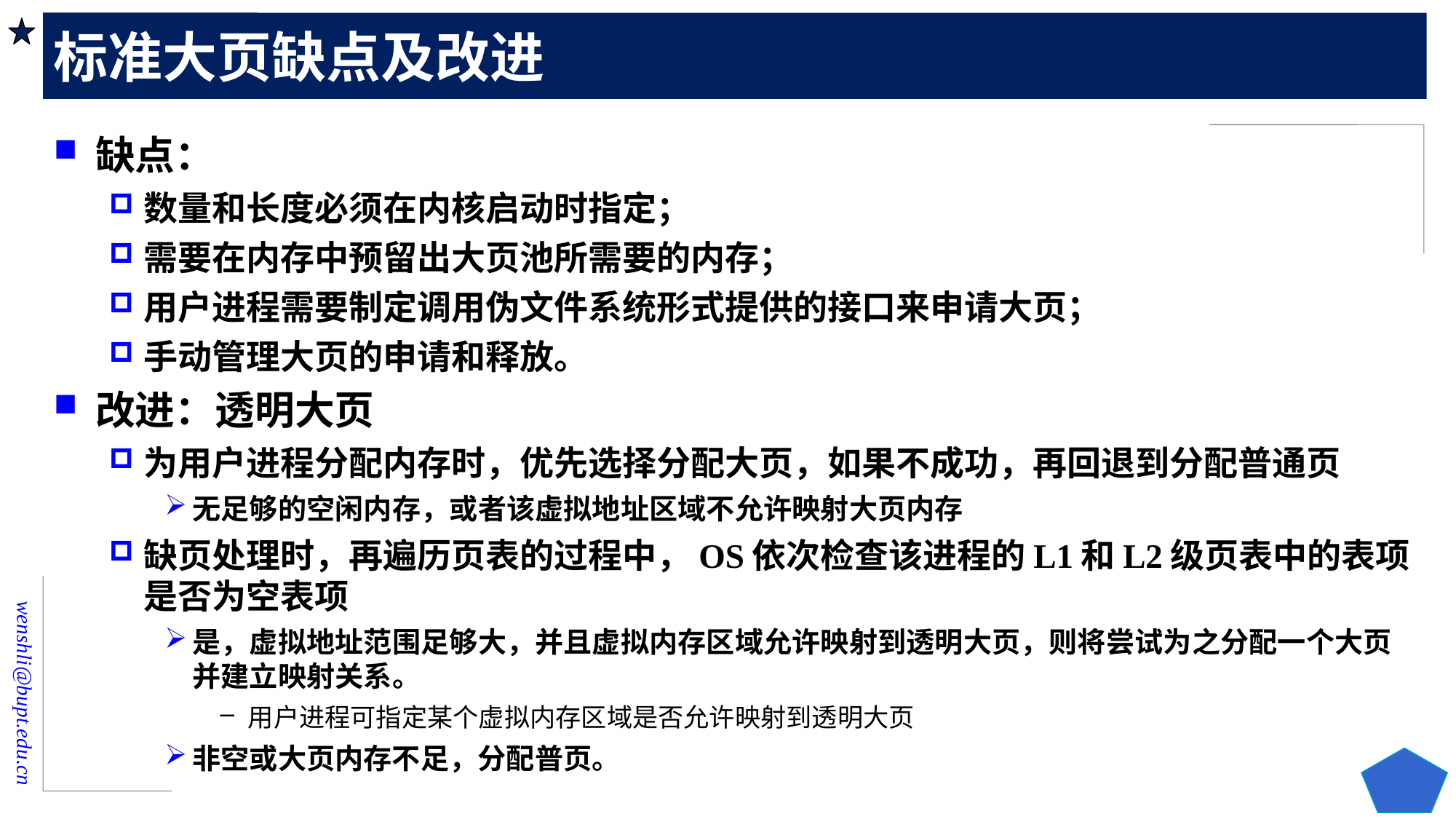

# 标准大页缺点及改进
缺点：
数量和长度必须在内核启动时指定；
需要在内存中预留出大页池所需要的内存；
用户进程需要制定调用伪文件系统形式提供的接口来申请大页；
手动管理大页的申请和释放。
改进：透明大页
为用户进程分配内存时，优先选择分配大页，如果不成功，再回退到分配普通页
无足够的空闲内存，或者该虚拟地址区域不允许映射大页内存
缺页处理时，再遍历页表的过程中，OS依次检查该进程的L1和L2级页表中的表项是否为空表项
是，虚拟地址范围足够大，并且虚拟内存区域允许映射到透明大页，则将尝试为之分配一个大页并建立映射关系。
用户进程可指定某个虚拟内存区域是否允许映射到透明大页
非空或大页内存不足，分配普页。

98